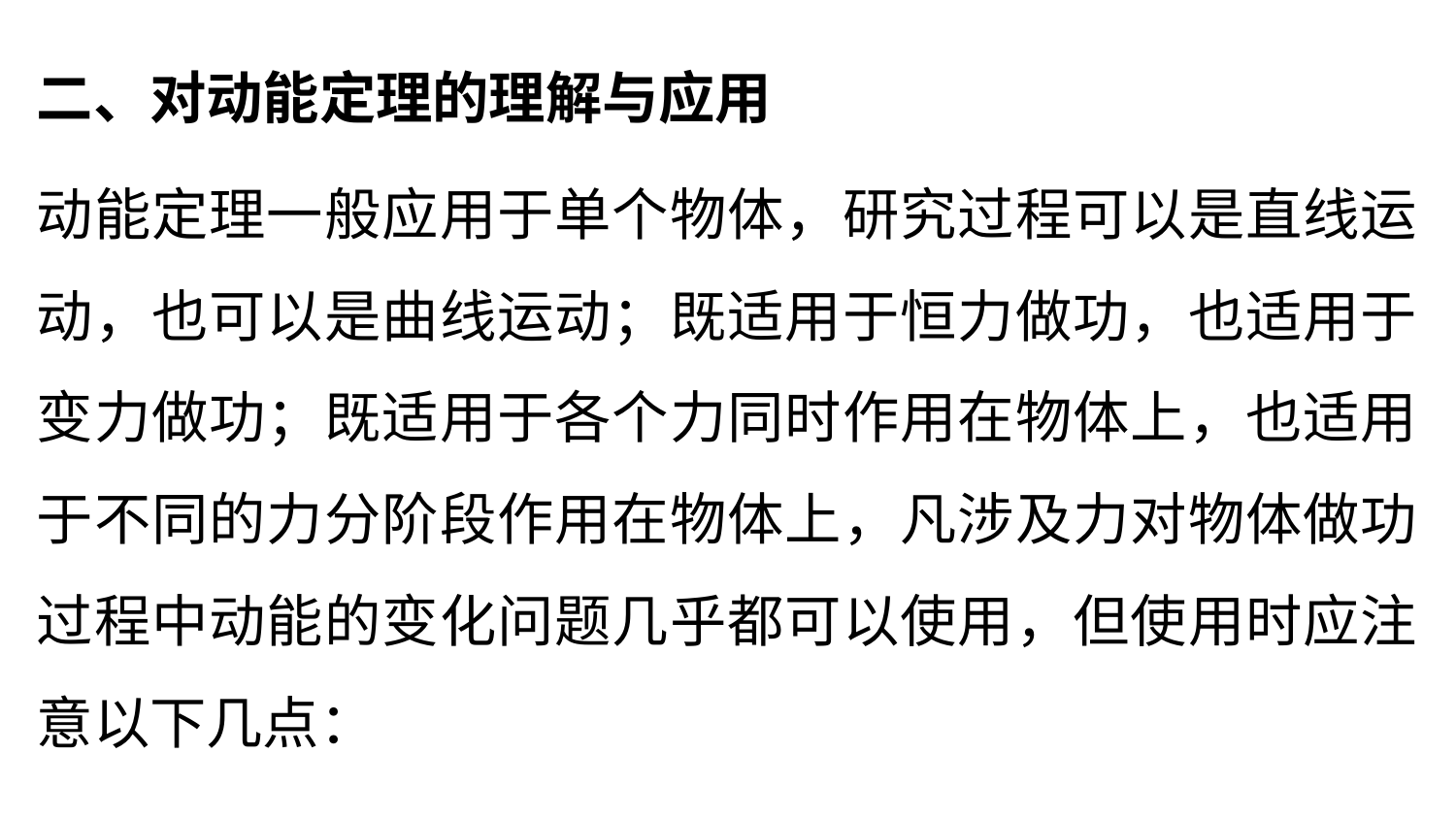

二、对动能定理的理解与应用
动能定理一般应用于单个物体，研究过程可以是直线运动，也可以是曲线运动；既适用于恒力做功，也适用于变力做功；既适用于各个力同时作用在物体上，也适用于不同的力分阶段作用在物体上，凡涉及力对物体做功过程中动能的变化问题几乎都可以使用，但使用时应注意以下几点：